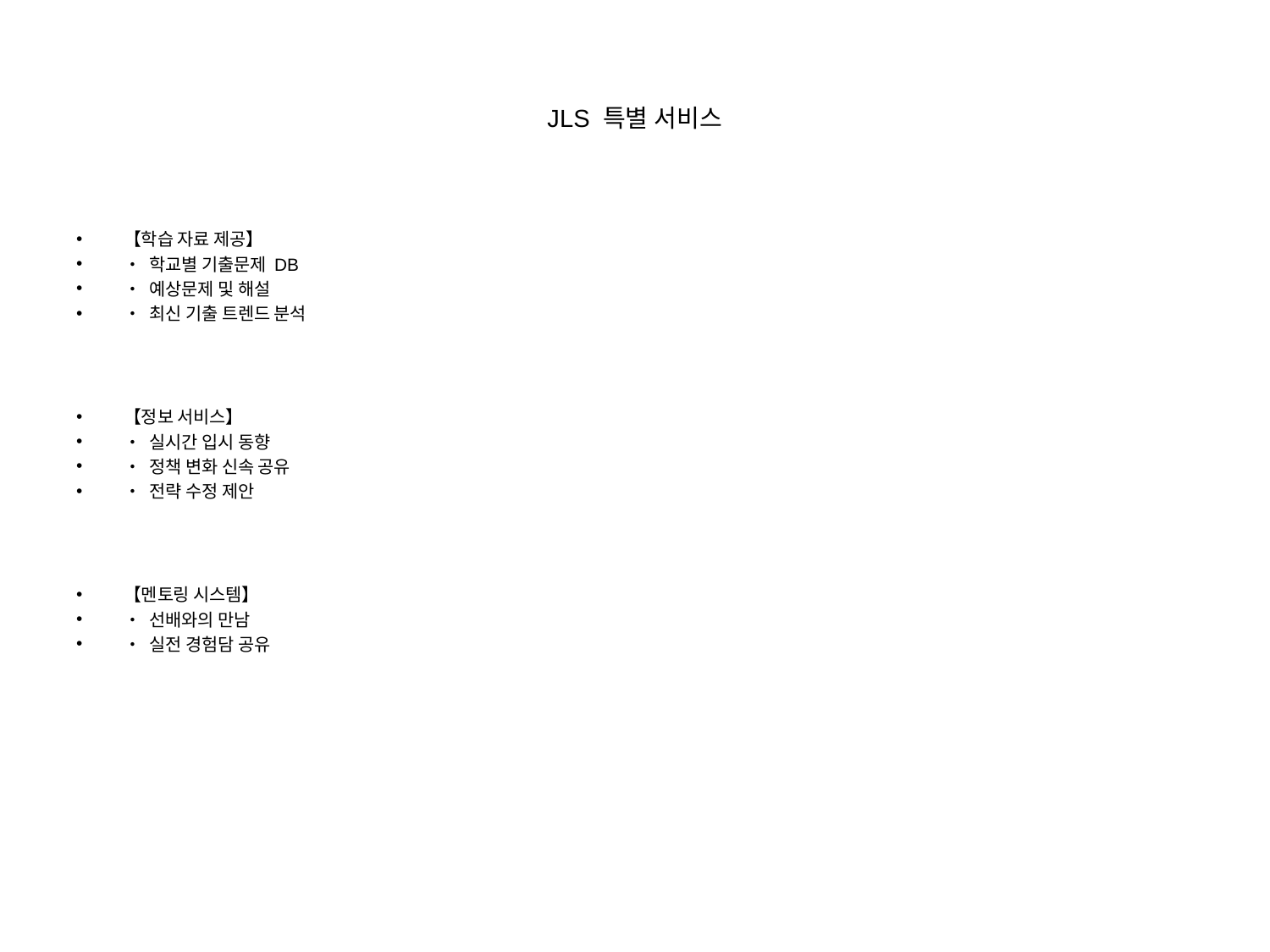

# JLS 특별 서비스
【학습 자료 제공】
• 학교별 기출문제 DB
• 예상문제 및 해설
• 최신 기출 트렌드 분석

【정보 서비스】
• 실시간 입시 동향
• 정책 변화 신속 공유
• 전략 수정 제안

【멘토링 시스템】
• 선배와의 만남
• 실전 경험담 공유